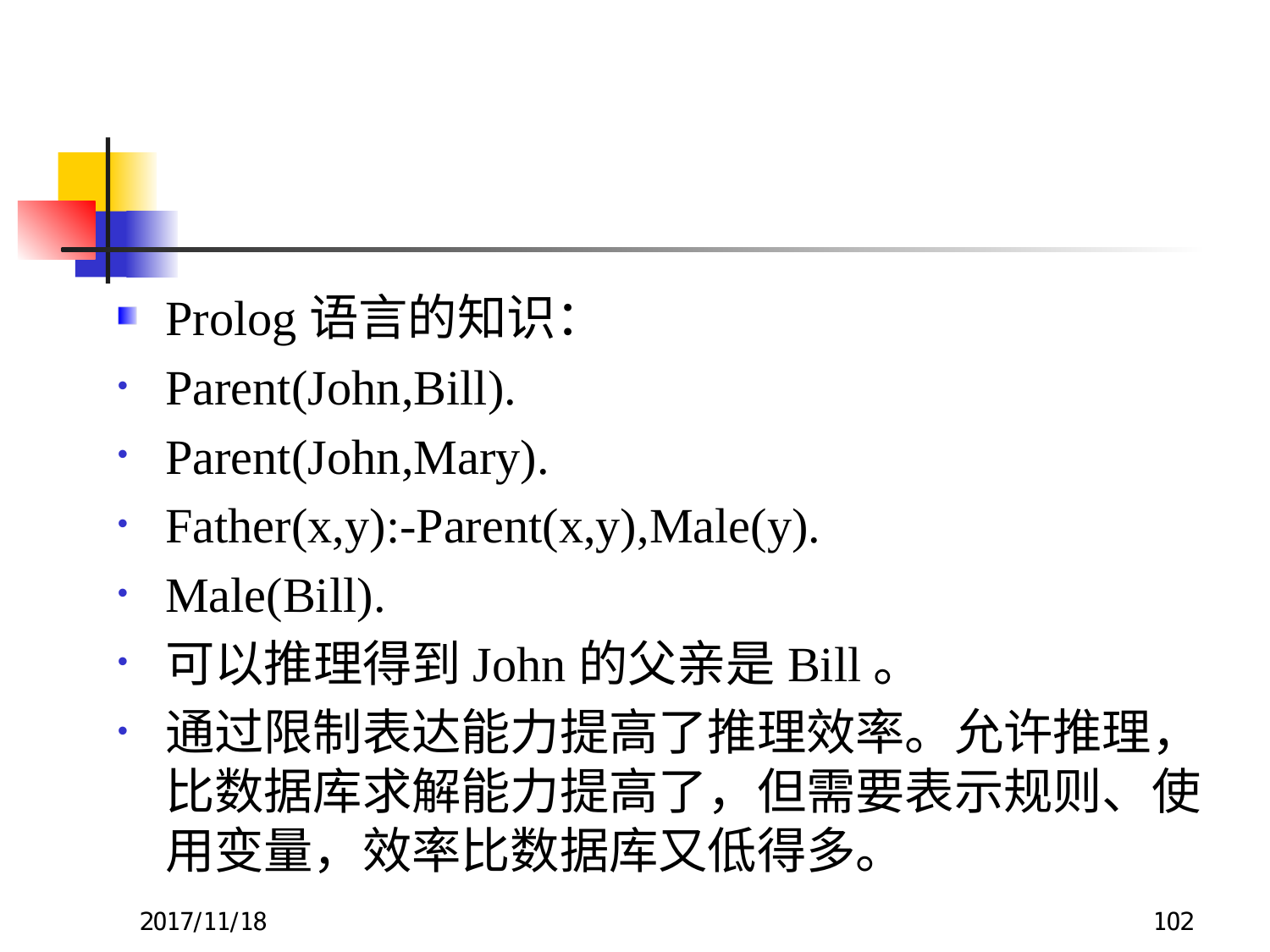

#
Prolog语言的知识：
Parent(John,Bill).
Parent(John,Mary).
Father(x,y):-Parent(x,y),Male(y).
Male(Bill).
可以推理得到John的父亲是Bill。
通过限制表达能力提高了推理效率。允许推理，比数据库求解能力提高了，但需要表示规则、使用变量，效率比数据库又低得多。

2017/11/18
102